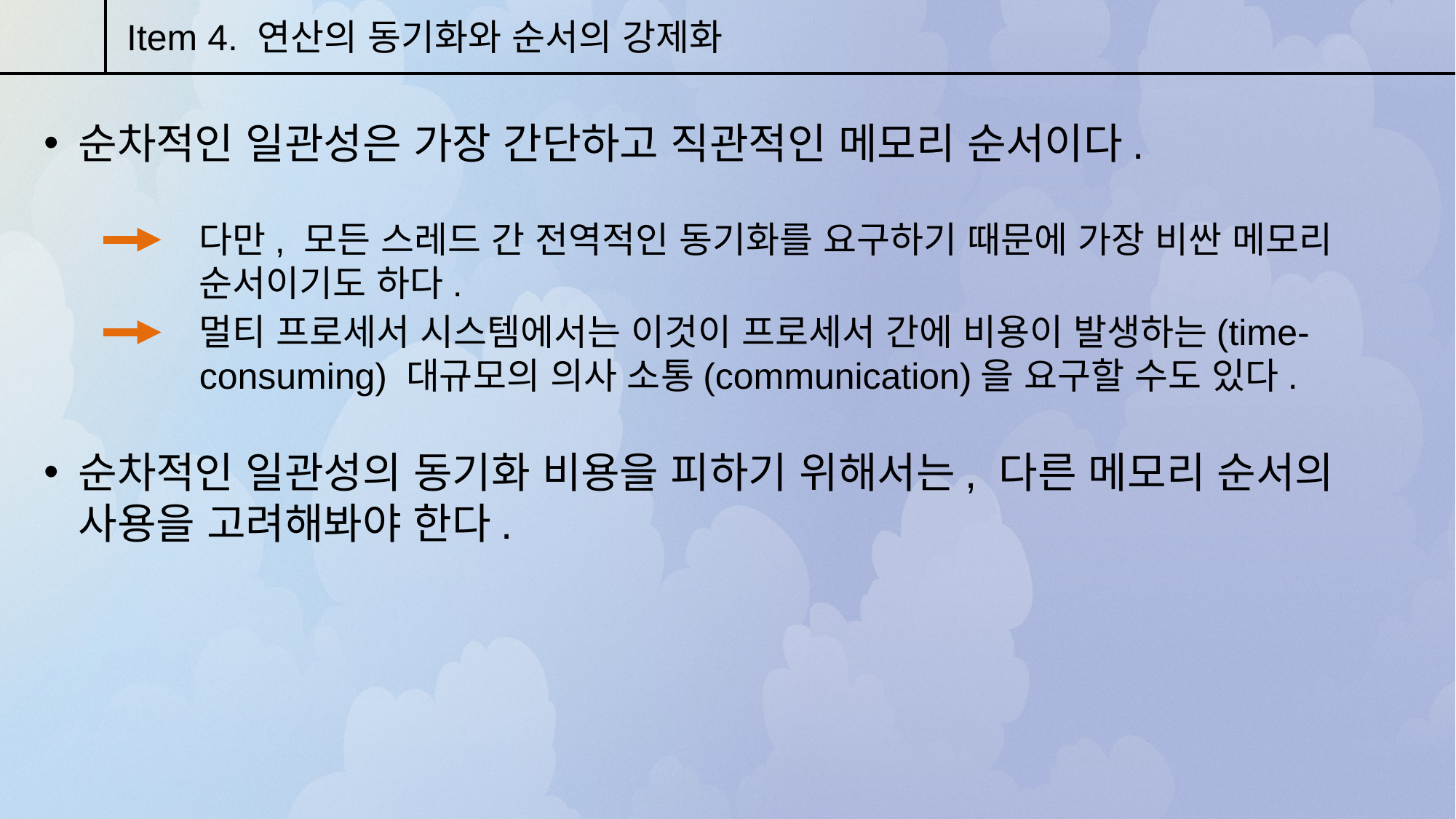

Item 4. 연산의 동기화와 순서의 강제화
순차적인 일관성은 가장 간단하고 직관적인 메모리 순서이다.
다만, 모든 스레드 간 전역적인 동기화를 요구하기 때문에 가장 비싼 메모리 순서이기도 하다.
멀티 프로세서 시스템에서는 이것이 프로세서 간에 비용이 발생하는(time-consuming) 대규모의 의사 소통(communication)을 요구할 수도 있다.
순차적인 일관성의 동기화 비용을 피하기 위해서는, 다른 메모리 순서의 사용을 고려해봐야 한다.